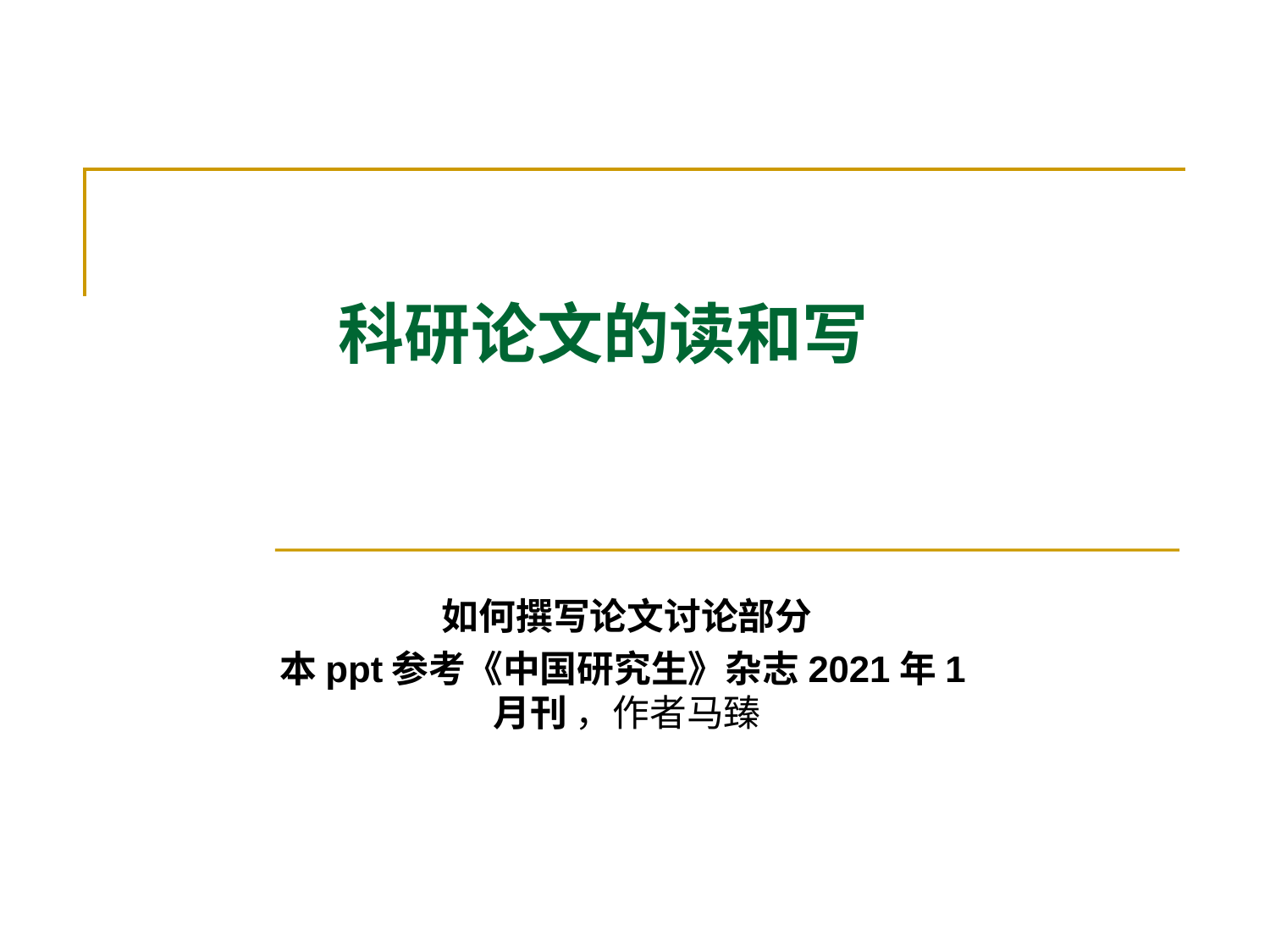

# 科研论文的读和写
如何撰写论文讨论部分
本ppt参考《中国研究生》杂志2021年1月刊 ，作者马臻